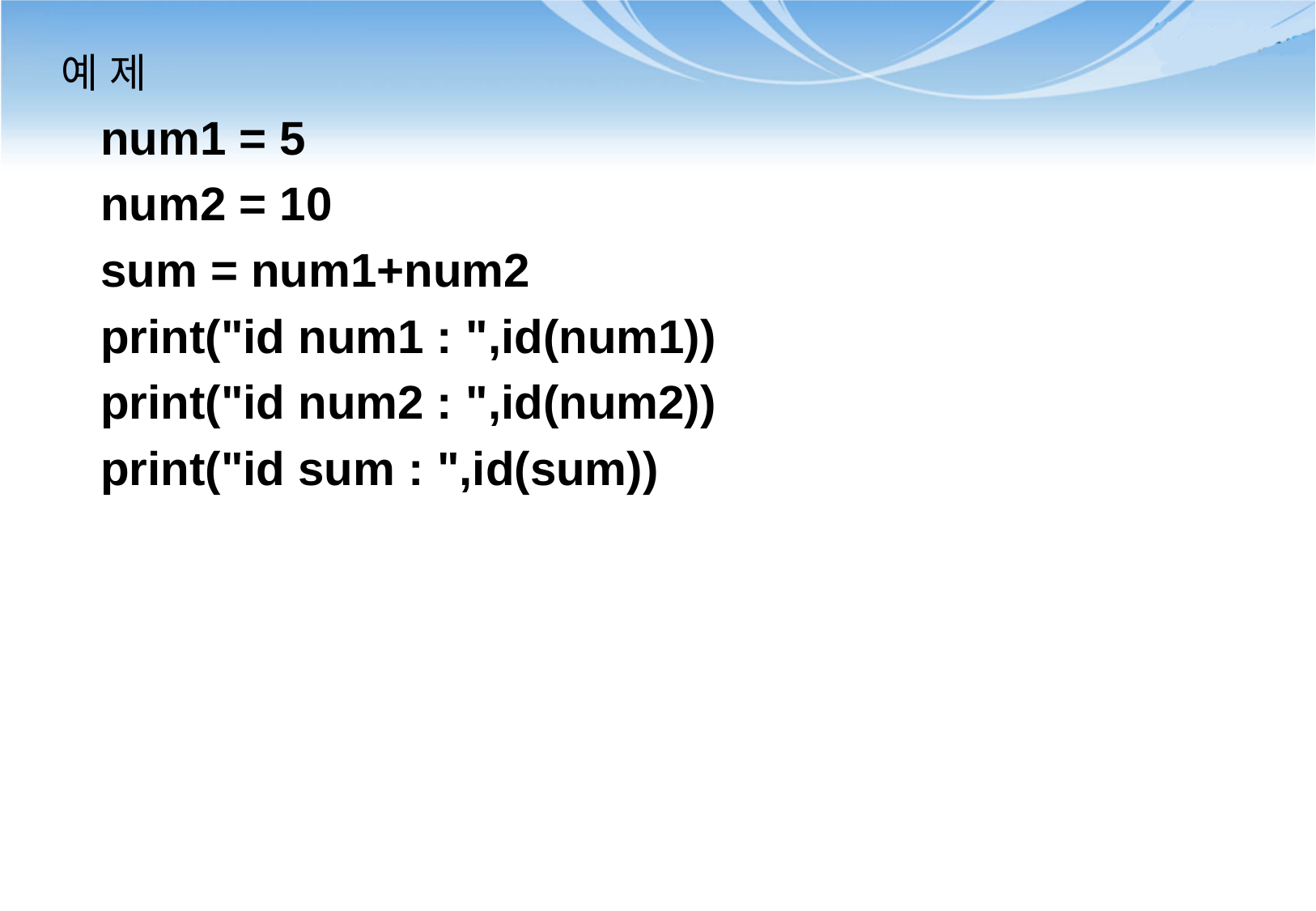

# 예 제
num1 = 5
num2 = 10
sum = num1+num2
print("id num1 : ",id(num1))
print("id num2 : ",id(num2))
print("id sum : ",id(sum))